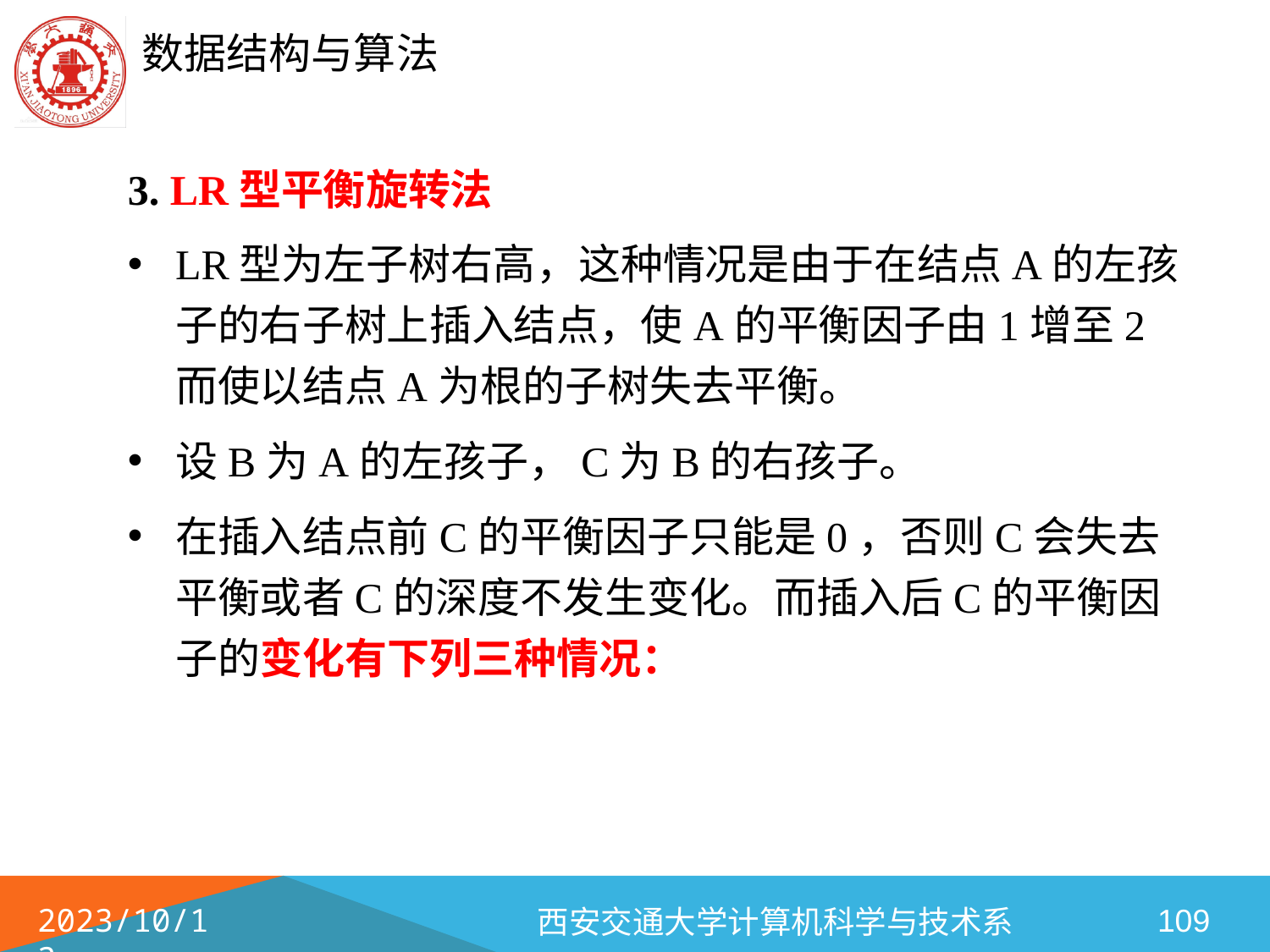

3. LR型平衡旋转法
LR型为左子树右高，这种情况是由于在结点A的左孩子的右子树上插入结点，使A的平衡因子由1增至2而使以结点A为根的子树失去平衡。
设B为A的左孩子，C为B的右孩子。
在插入结点前C的平衡因子只能是0，否则C会失去平衡或者C的深度不发生变化。而插入后C的平衡因子的变化有下列三种情况：